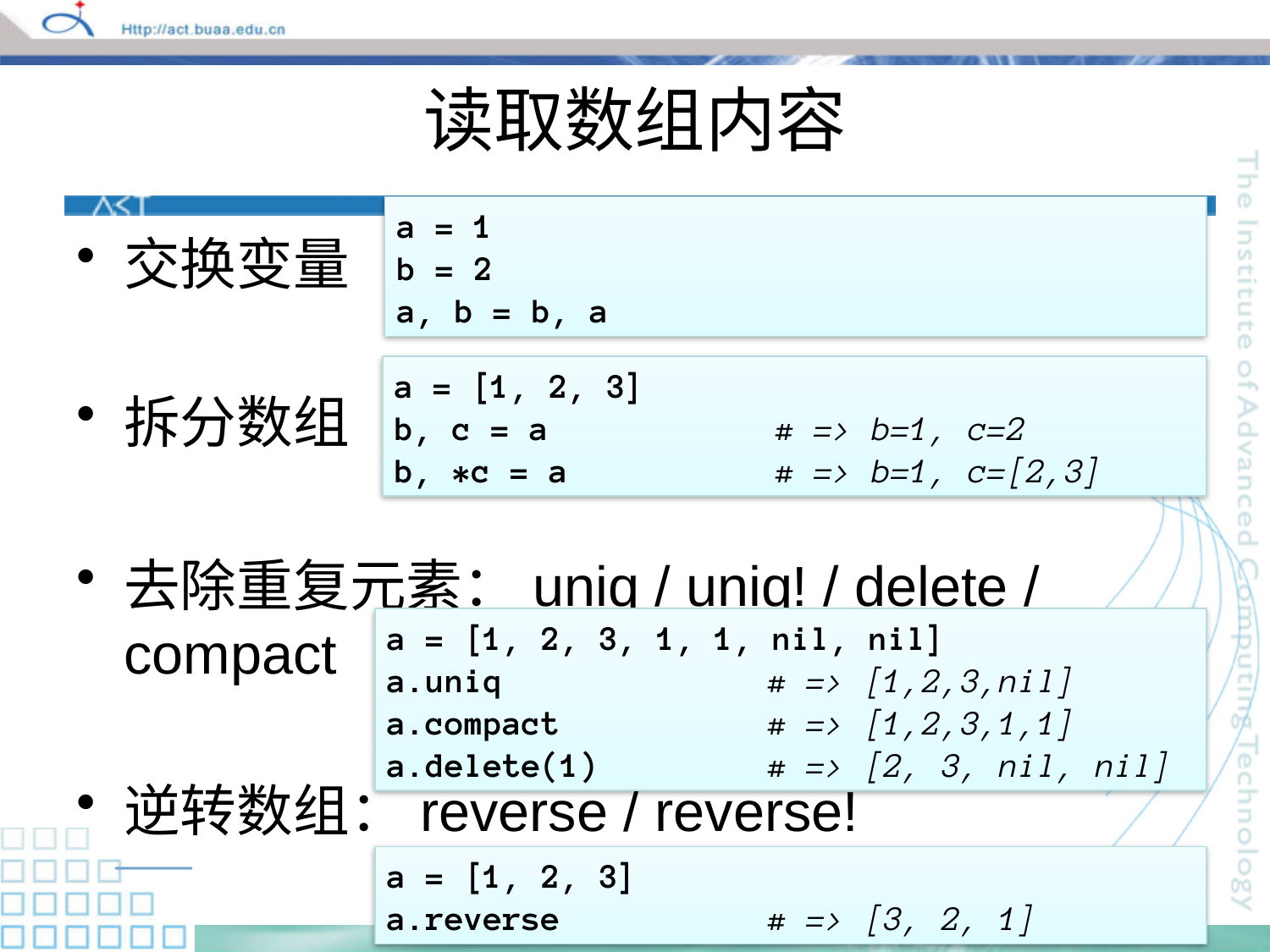

# 读取数组内容
a = 1
b = 2
a, b = b, a
交换变量

拆分数组

去除重复元素：uniq / uniq! / delete / compact

逆转数组：reverse / reverse!

a = [1, 2, 3]
b, c = a		# => b=1, c=2
b, *c = a		# => b=1, c=[2,3]
a = [1, 2, 3, 1, 1, nil, nil]
a.uniq			# => [1,2,3,nil]
a.compact		# => [1,2,3,1,1]
a.delete(1)		# => [2, 3, nil, nil]
a = [1, 2, 3]
a.reverse		# => [3, 2, 1]